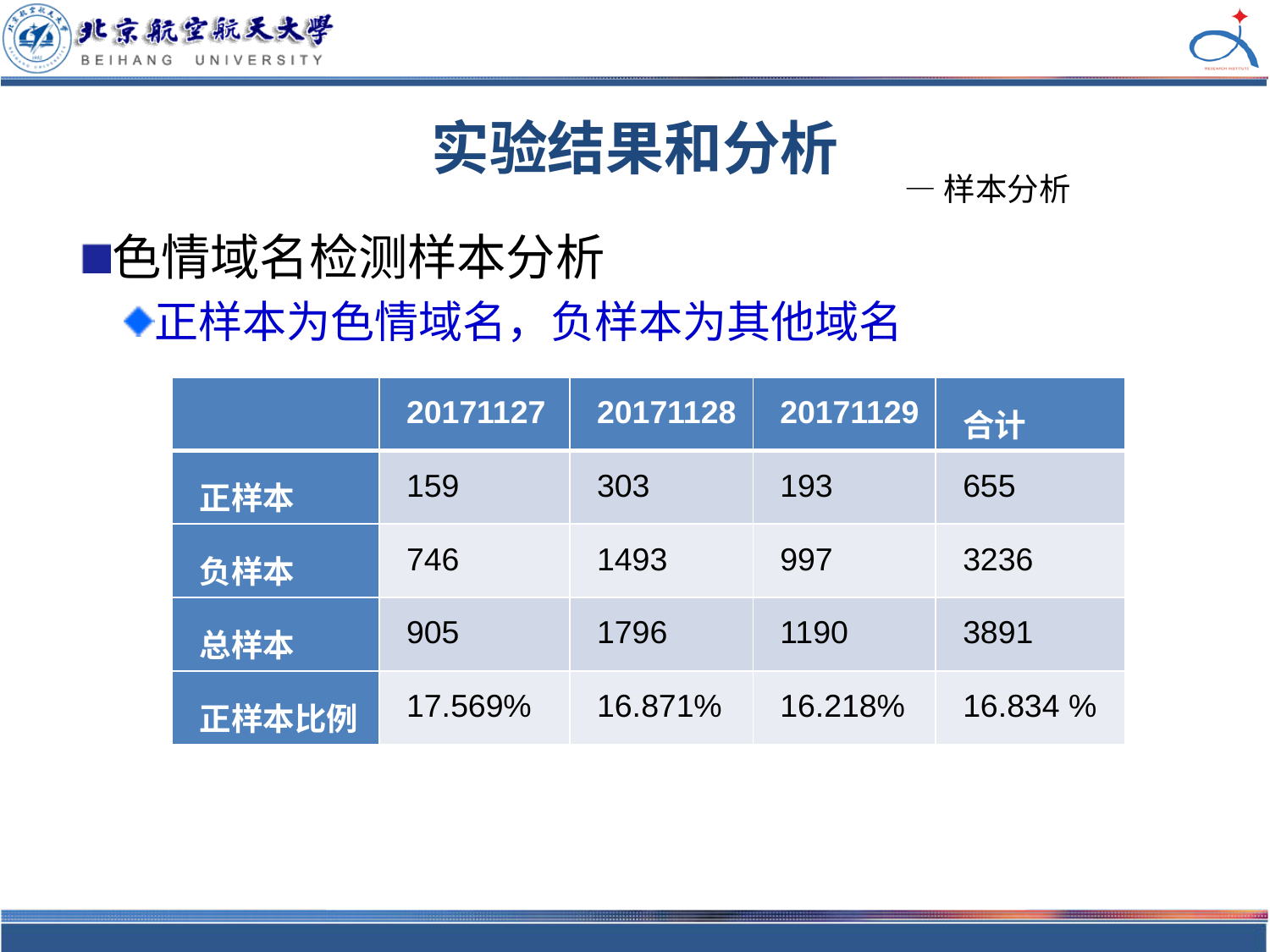

# 实验结果和分析
—样本分析
色情域名检测样本分析
正样本为色情域名，负样本为其他域名

|  | 20171127 | 20171128 | 20171129 | 合计 |
| --- | --- | --- | --- | --- |
| 正样本 | 159 | 303 | 193 | 655 |
| 负样本 | 746 | 1493 | 997 | 3236 |
| 总样本 | 905 | 1796 | 1190 | 3891 |
| 正样本比例 | 17.569% | 16.871% | 16.218% | 16.834 % |